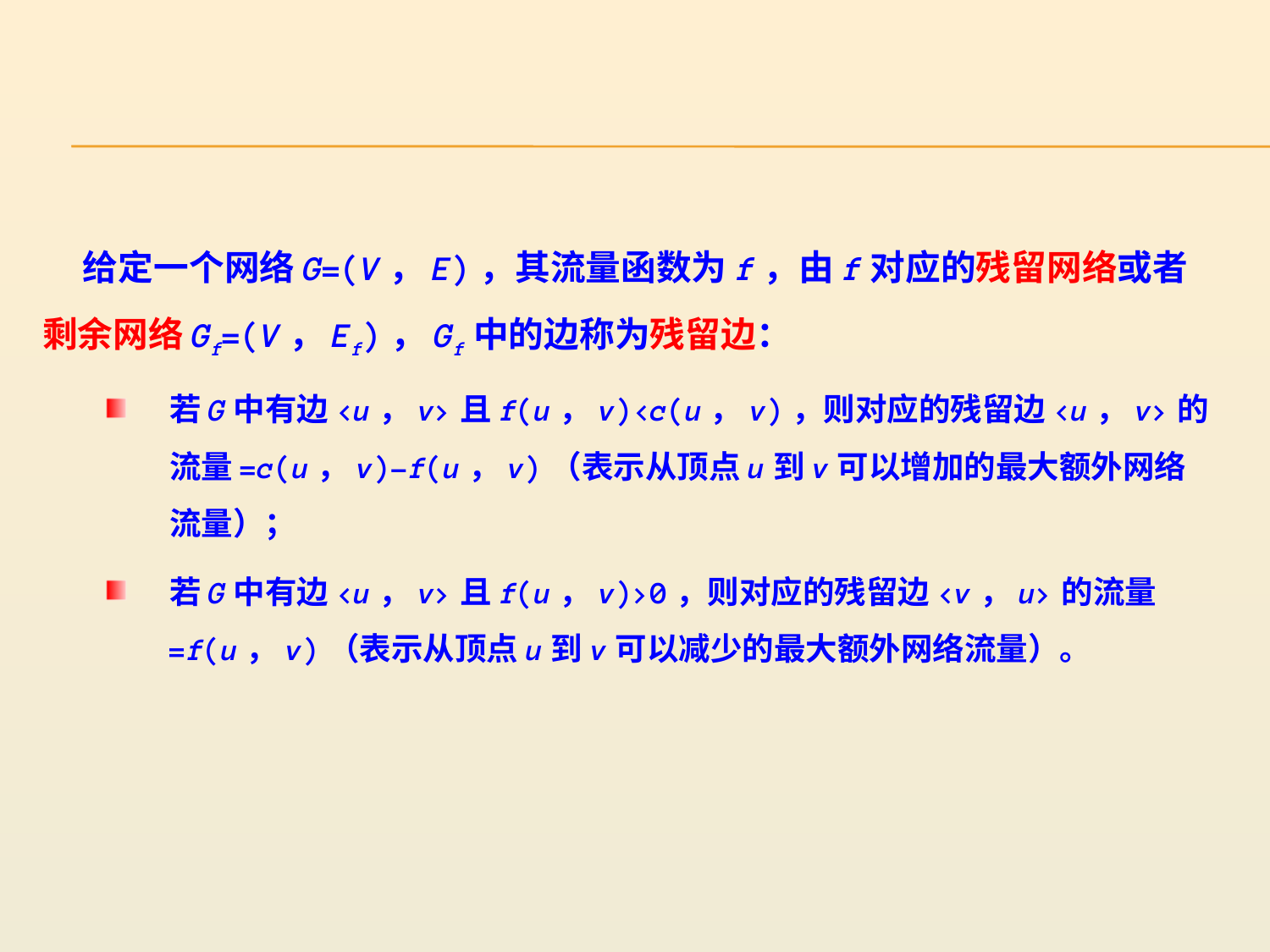

给定一个网络G=(V，E)，其流量函数为f，由f对应的残留网络或者剩余网络Gf=(V，Ef)，Gf中的边称为残留边：
若G中有边<u，v>且f(u，v)<c(u，v)，则对应的残留边<u，v>的流量=c(u，v)-f(u，v)（表示从顶点u到v可以增加的最大额外网络流量）；
若G中有边<u，v>且f(u，v)>0，则对应的残留边<v，u>的流量=f(u，v)（表示从顶点u到v可以减少的最大额外网络流量）。